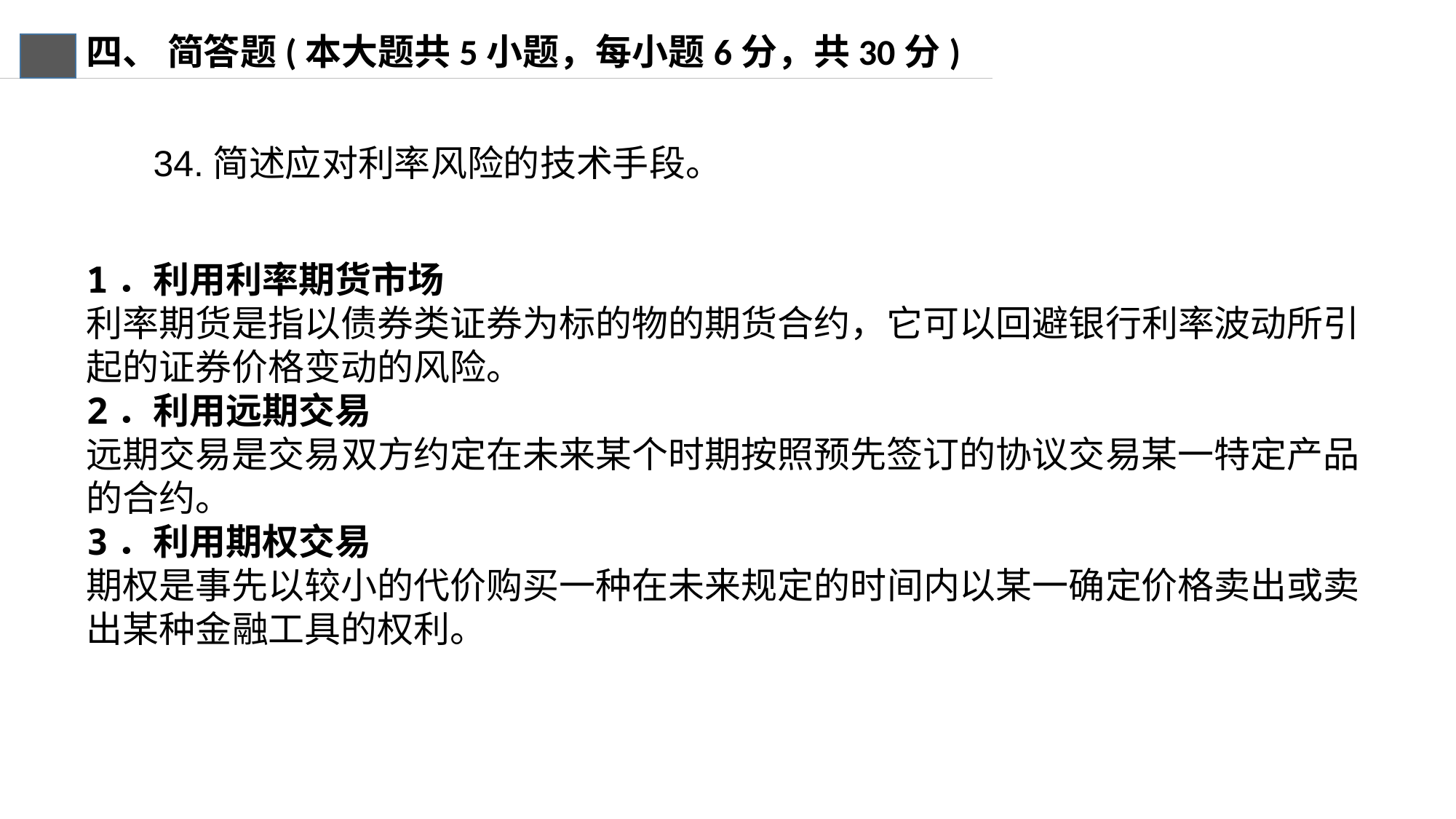

四、 简答题(本大题共5小题，每小题6分，共30分)

34.简述应对利率风险的技术手段。
1．利用利率期货市场
利率期货是指以债券类证券为标的物的期货合约，它可以回避银行利率波动所引起的证券价格变动的风险。
2．利用远期交易
远期交易是交易双方约定在未来某个时期按照预先签订的协议交易某一特定产品的合约。
3．利用期权交易
期权是事先以较小的代价购买一种在未来规定的时间内以某一确定价格卖出或卖出某种金融工具的权利。